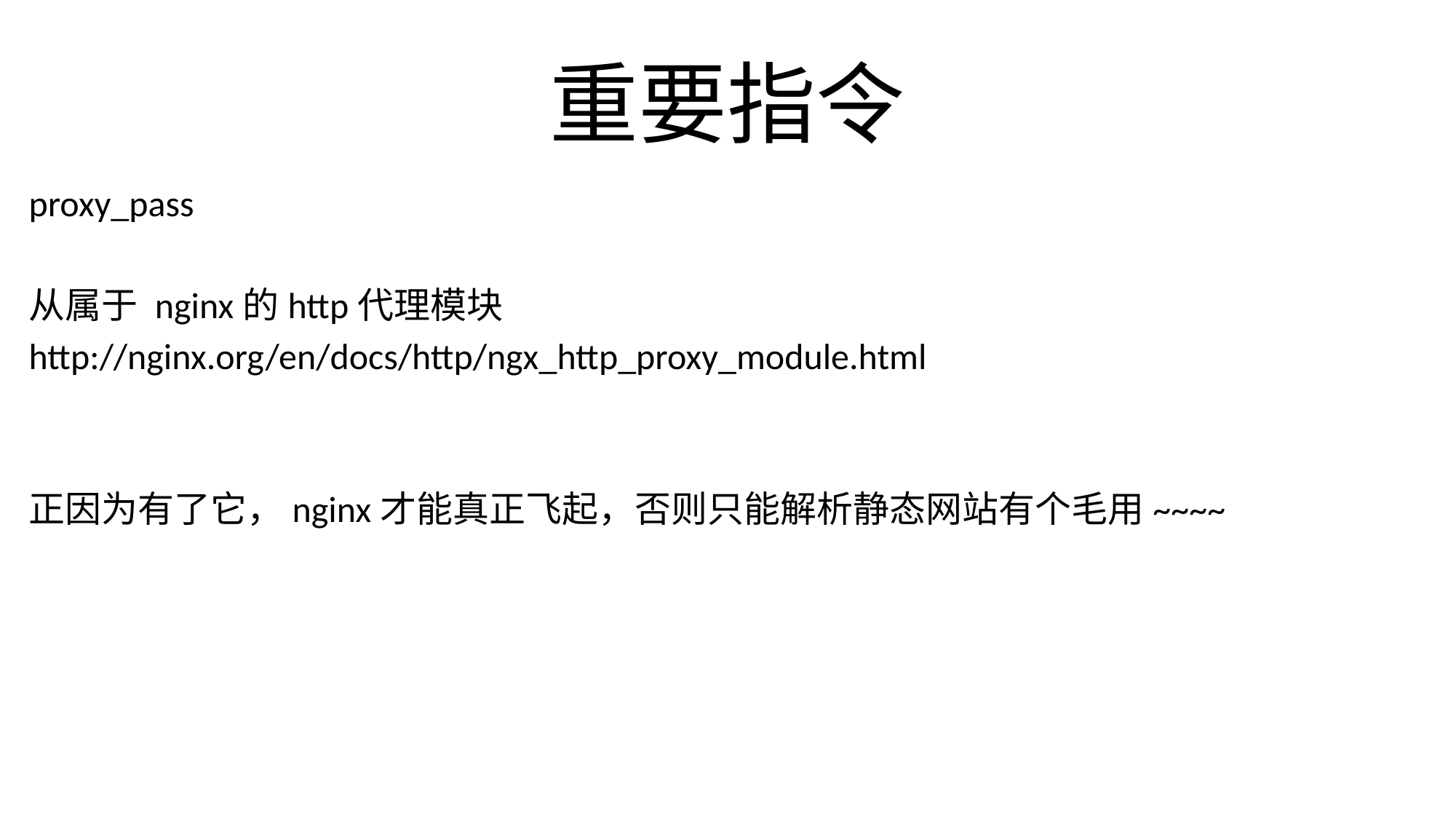

# 重要指令
proxy_pass

从属于 nginx的http代理模块
http://nginx.org/en/docs/http/ngx_http_proxy_module.html

正因为有了它，nginx才能真正飞起，否则只能解析静态网站有个毛用~~~~